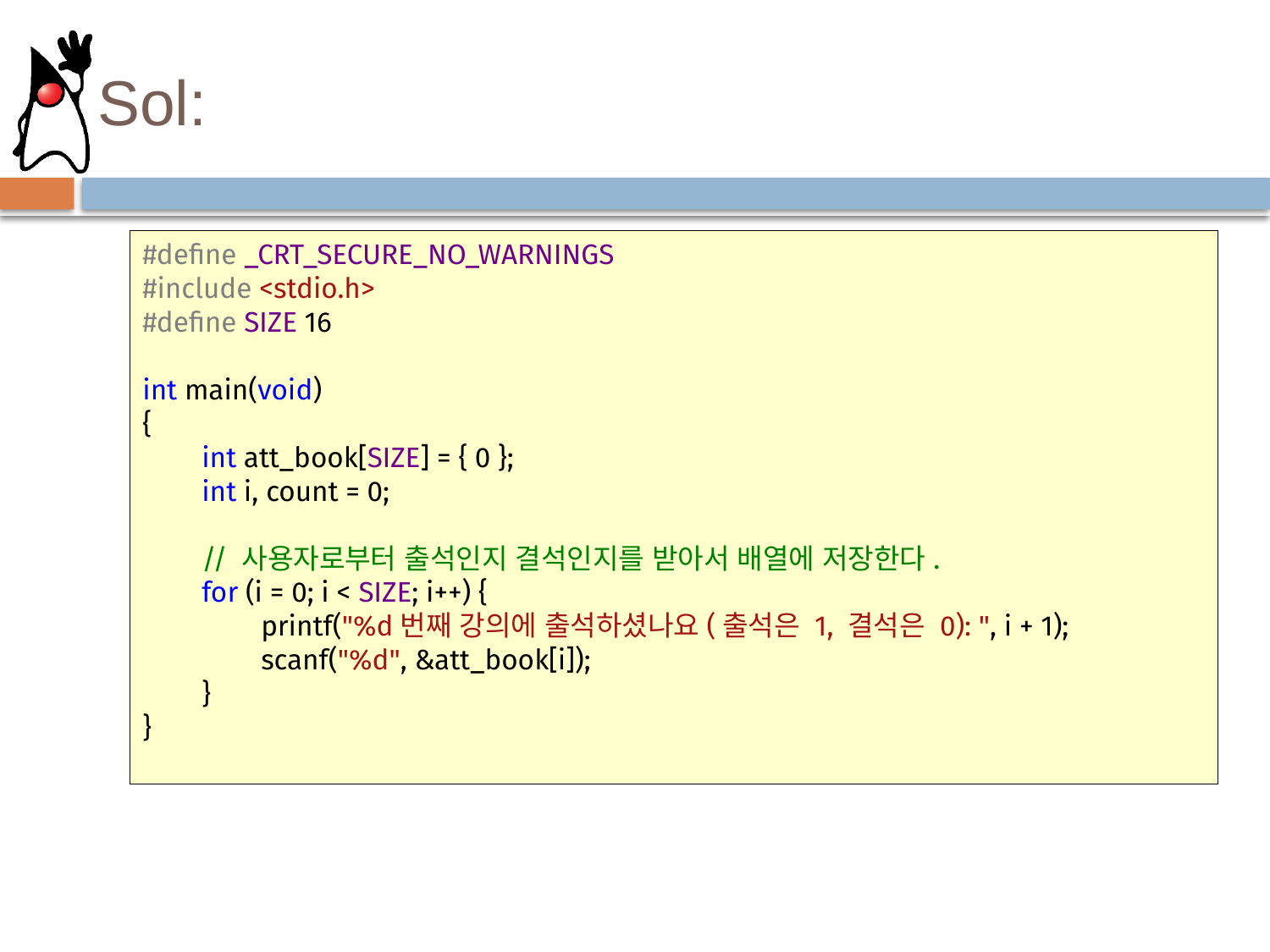

# Sol:
#define _CRT_SECURE_NO_WARNINGS
#include <stdio.h>
#define SIZE 16

int main(void)
{
        int att_book[SIZE] = { 0 };
        int i, count = 0;

        // 사용자로부터 출석인지 결석인지를 받아서 배열에 저장한다.
        for (i = 0; i < SIZE; i++) {
                printf("%d번째 강의에 출석하셨나요(출석은 1, 결석은 0): ", i + 1);
                scanf("%d", &att_book[i]);
        }
}